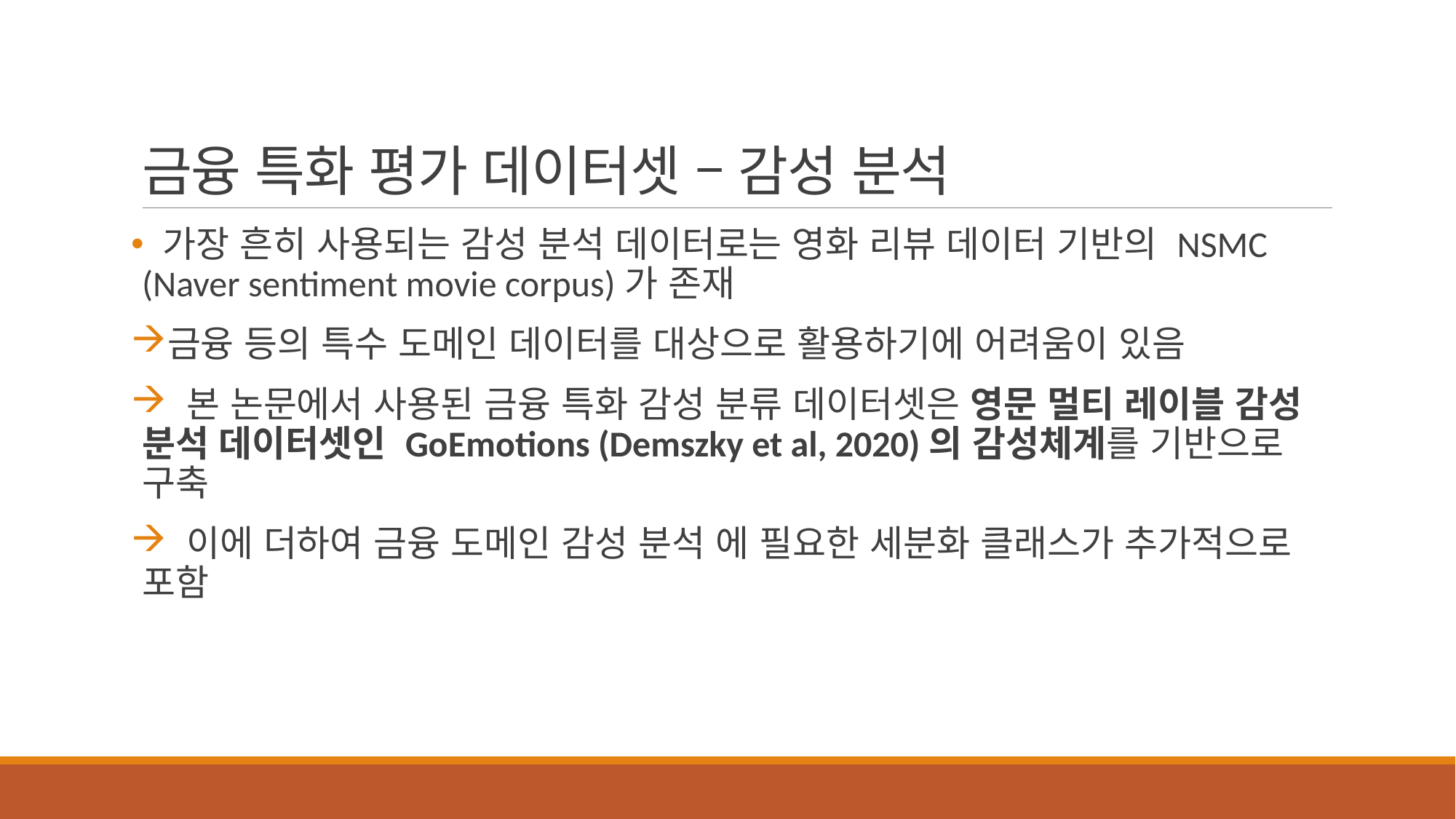

# 금융 특화 평가 데이터셋 – 감성 분석
 가장 흔히 사용되는 감성 분석 데이터로는 영화 리뷰 데이터 기반의 NSMC (Naver sentiment movie corpus)가 존재
금융 등의 특수 도메인 데이터를 대상으로 활용하기에 어려움이 있음
 본 논문에서 사용된 금융 특화 감성 분류 데이터셋은 영문 멀티 레이블 감성 분석 데이터셋인 GoEmotions (Demszky et al, 2020)의 감성체계를 기반으로 구축
 이에 더하여 금융 도메인 감성 분석 에 필요한 세분화 클래스가 추가적으로 포함